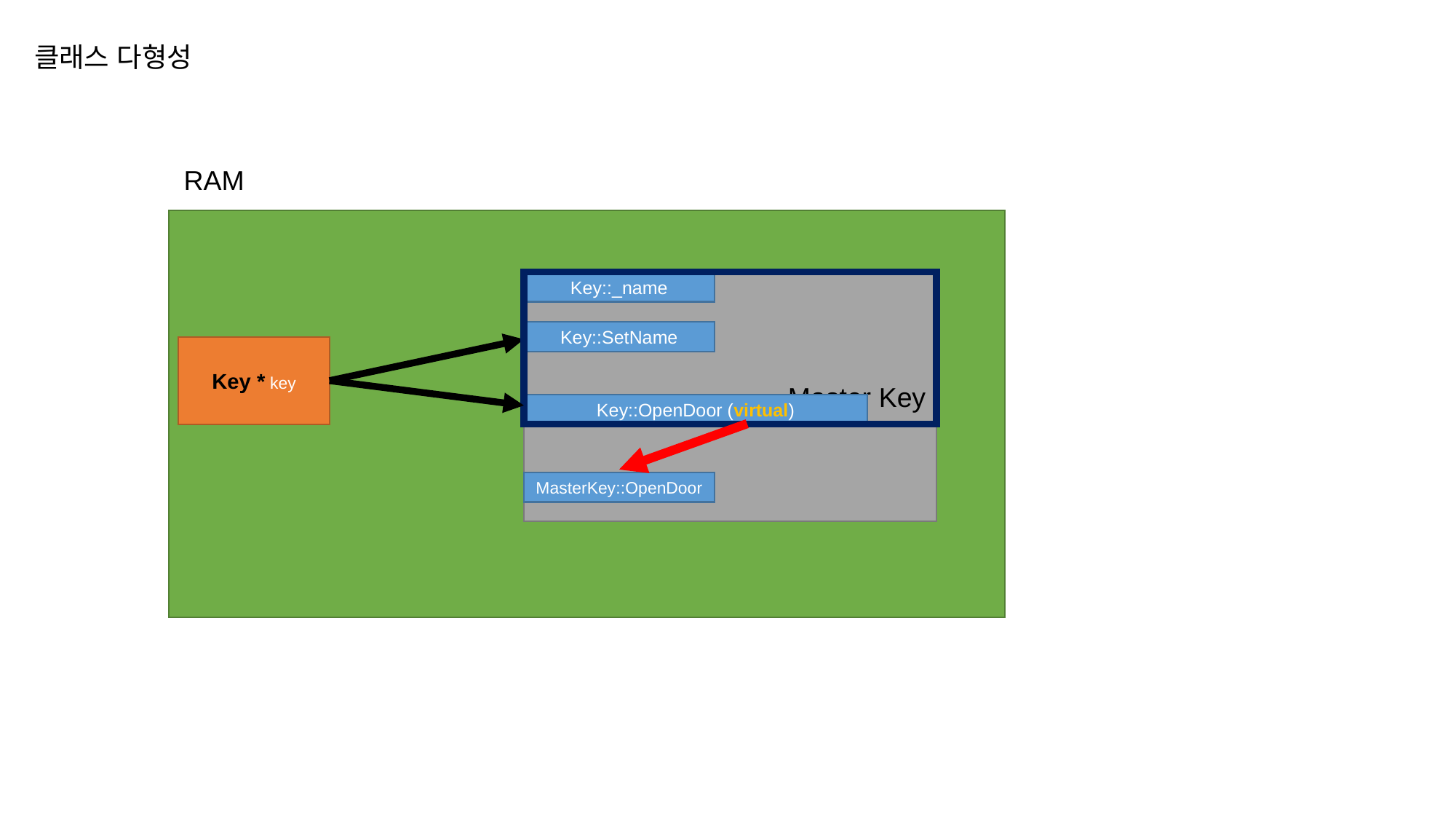

클래스 다형성
RAM

Master Key
Key::_name

Key::SetName
Key * key
Key::OpenDoor (virtual)
MasterKey::OpenDoor